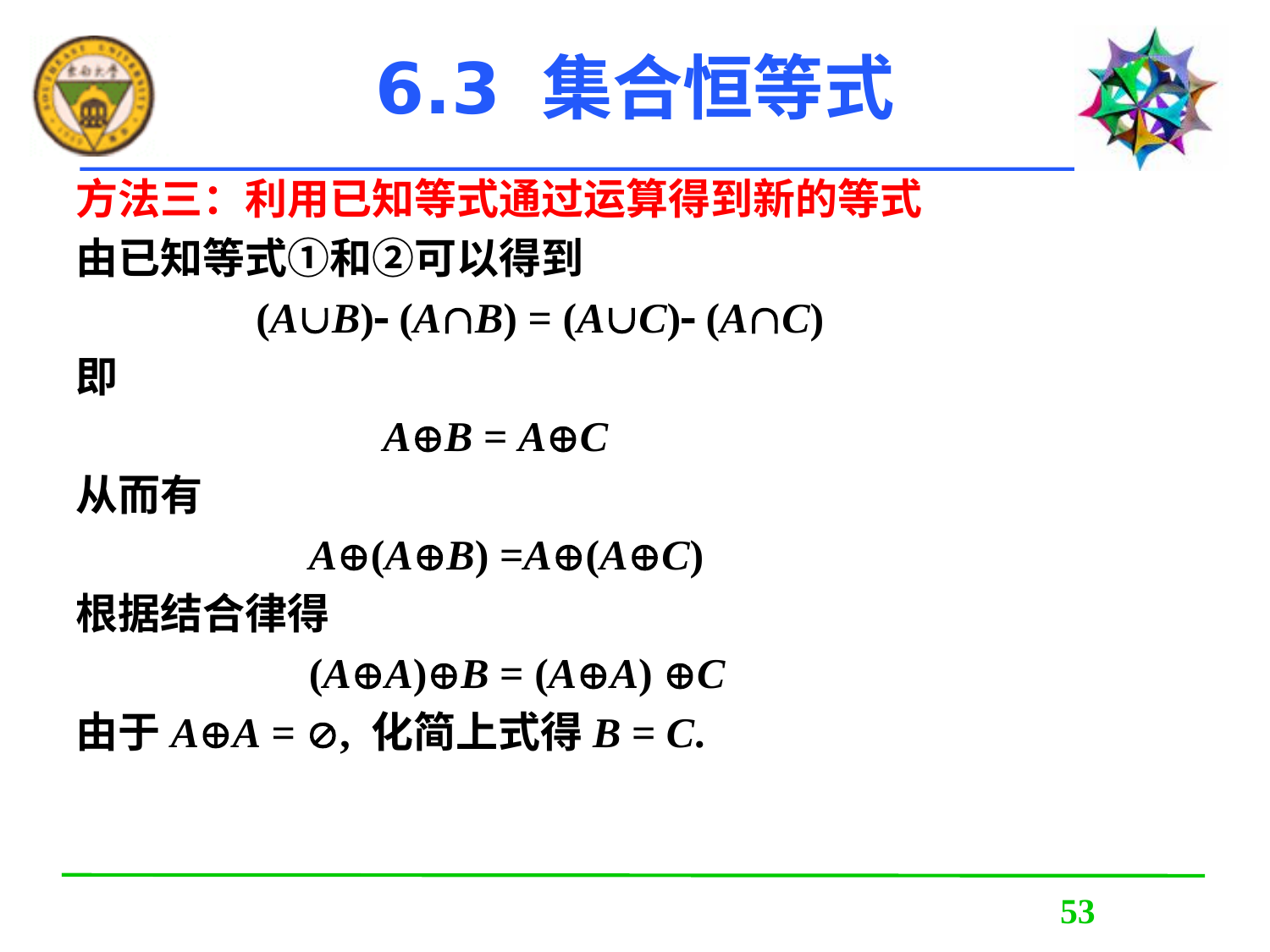

# 6.3 集合恒等式
方法三：利用已知等式通过运算得到新的等式
由已知等式①和②可以得到
                 (A∪B)− (A∩B) = (A∪C)− (A∩C)
即
                             A⊕B = A⊕C
从而有
                      A⊕(A⊕B) =A⊕(A⊕C)
根据结合律得
                      (A⊕A)⊕B = (A⊕A) ⊕C
由于A⊕A = ∅, 化简上式得B = C.